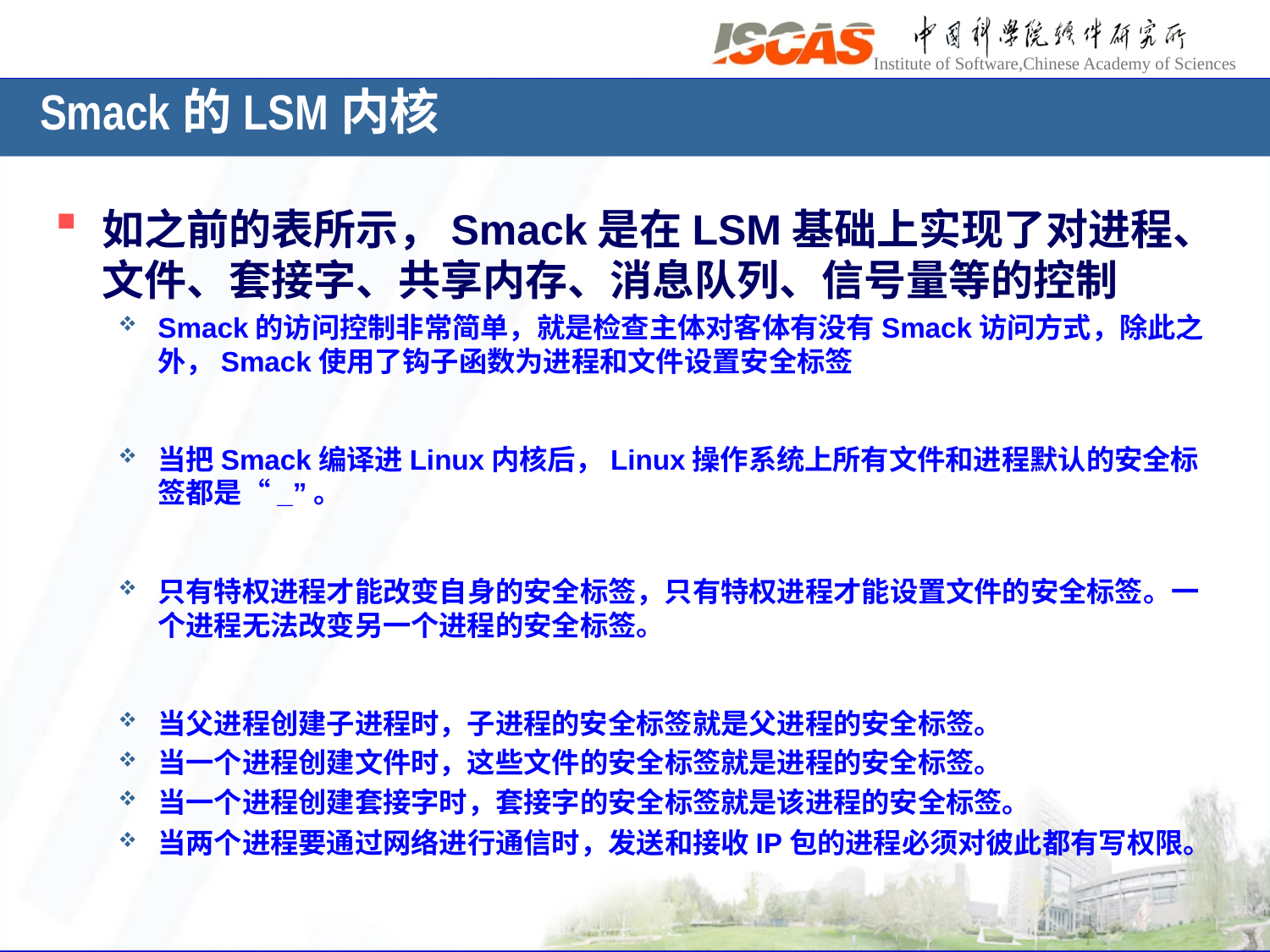

# Smack的LSM内核
如之前的表所示，Smack是在LSM基础上实现了对进程、文件、套接字、共享内存、消息队列、信号量等的控制
Smack的访问控制非常简单，就是检查主体对客体有没有Smack访问方式，除此之外，Smack使用了钩子函数为进程和文件设置安全标签

当把Smack编译进Linux内核后，Linux操作系统上所有文件和进程默认的安全标签都是“_”。

只有特权进程才能改变自身的安全标签，只有特权进程才能设置文件的安全标签。一个进程无法改变另一个进程的安全标签。

当父进程创建子进程时，子进程的安全标签就是父进程的安全标签。
当一个进程创建文件时，这些文件的安全标签就是进程的安全标签。
当一个进程创建套接字时，套接字的安全标签就是该进程的安全标签。
当两个进程要通过网络进行通信时，发送和接收IP包的进程必须对彼此都有写权限。